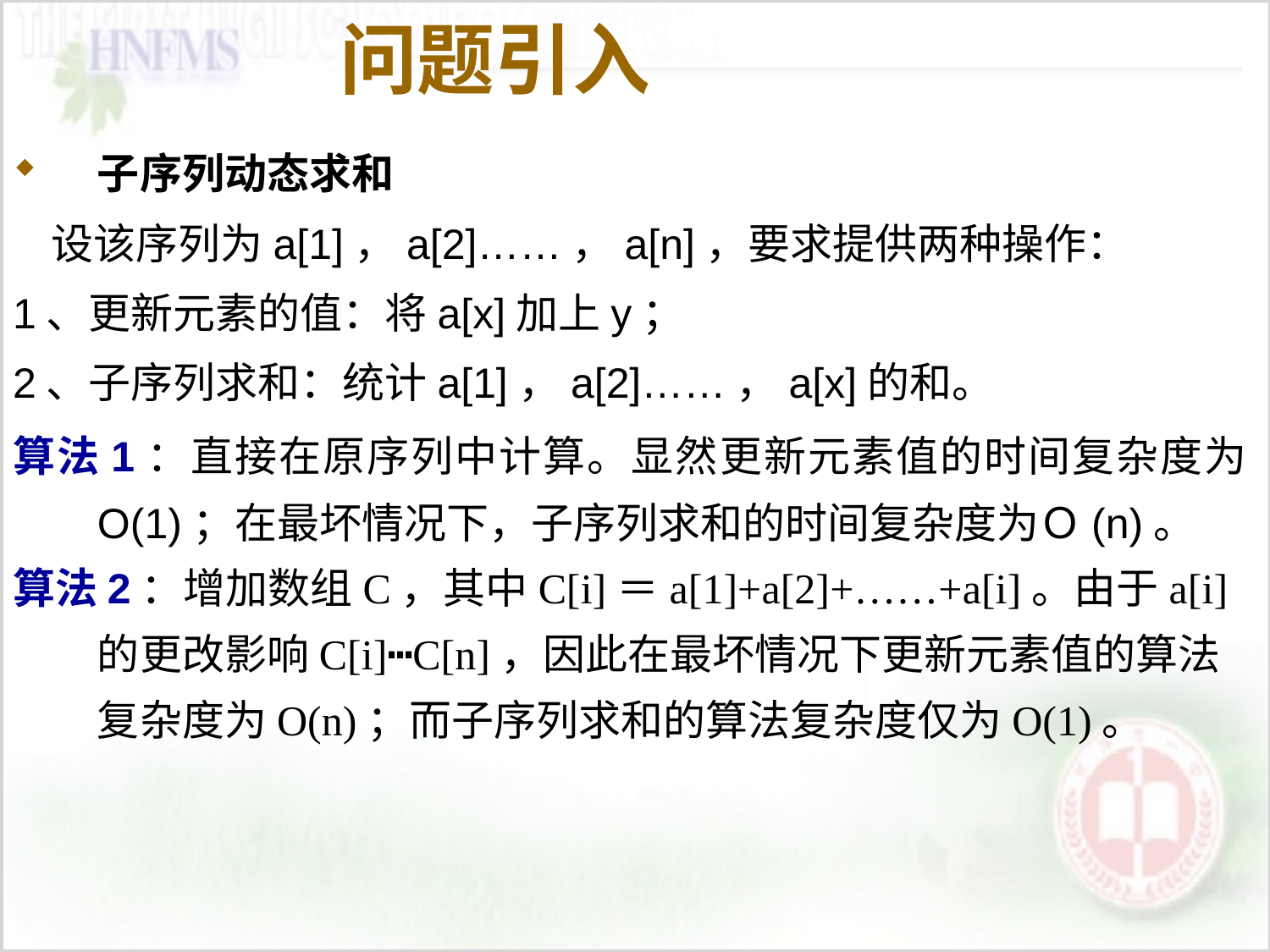

# 问题引入
子序列动态求和
   设该序列为a[1]，a[2]……，a[n]，要求提供两种操作：
1、更新元素的值：将a[x]加上y；
2、子序列求和：统计a[1]，a[2]……，a[x]的和。
算法1：直接在原序列中计算。显然更新元素值的时间复杂度为O(1)；在最坏情况下，子序列求和的时间复杂度为Ｏ(n)。
算法2：增加数组C，其中C[i]＝a[1]+a[2]+……+a[i]。由于a[i]的更改影响C[i]┅C[n]，因此在最坏情况下更新元素值的算法复杂度为O(n)；而子序列求和的算法复杂度仅为O(1)。